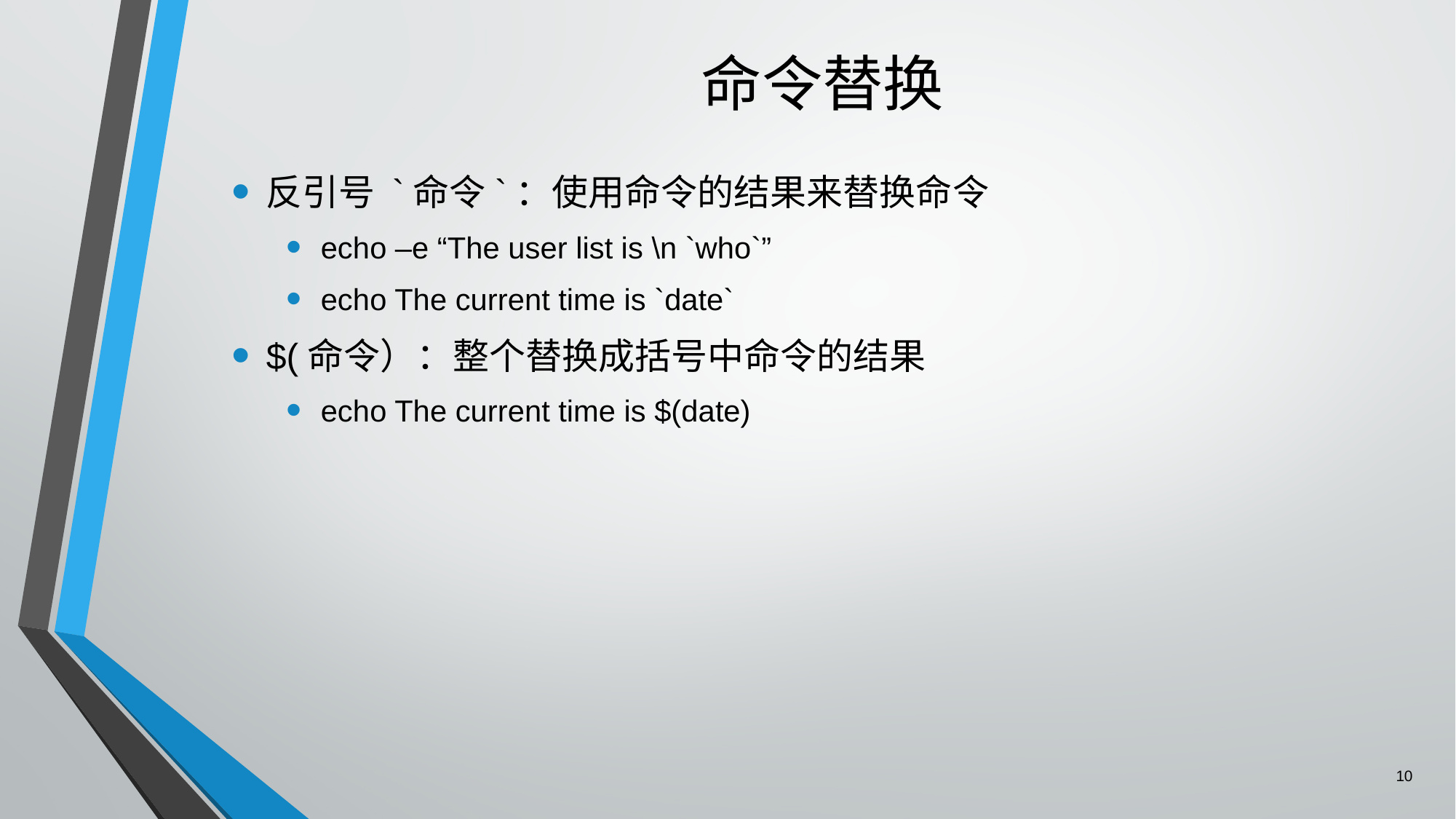

# 命令替换
反引号 `命令`：使用命令的结果来替换命令
echo –e “The user list is \n `who`”
echo The current time is `date`
$(命令）：整个替换成括号中命令的结果
echo The current time is $(date)
10